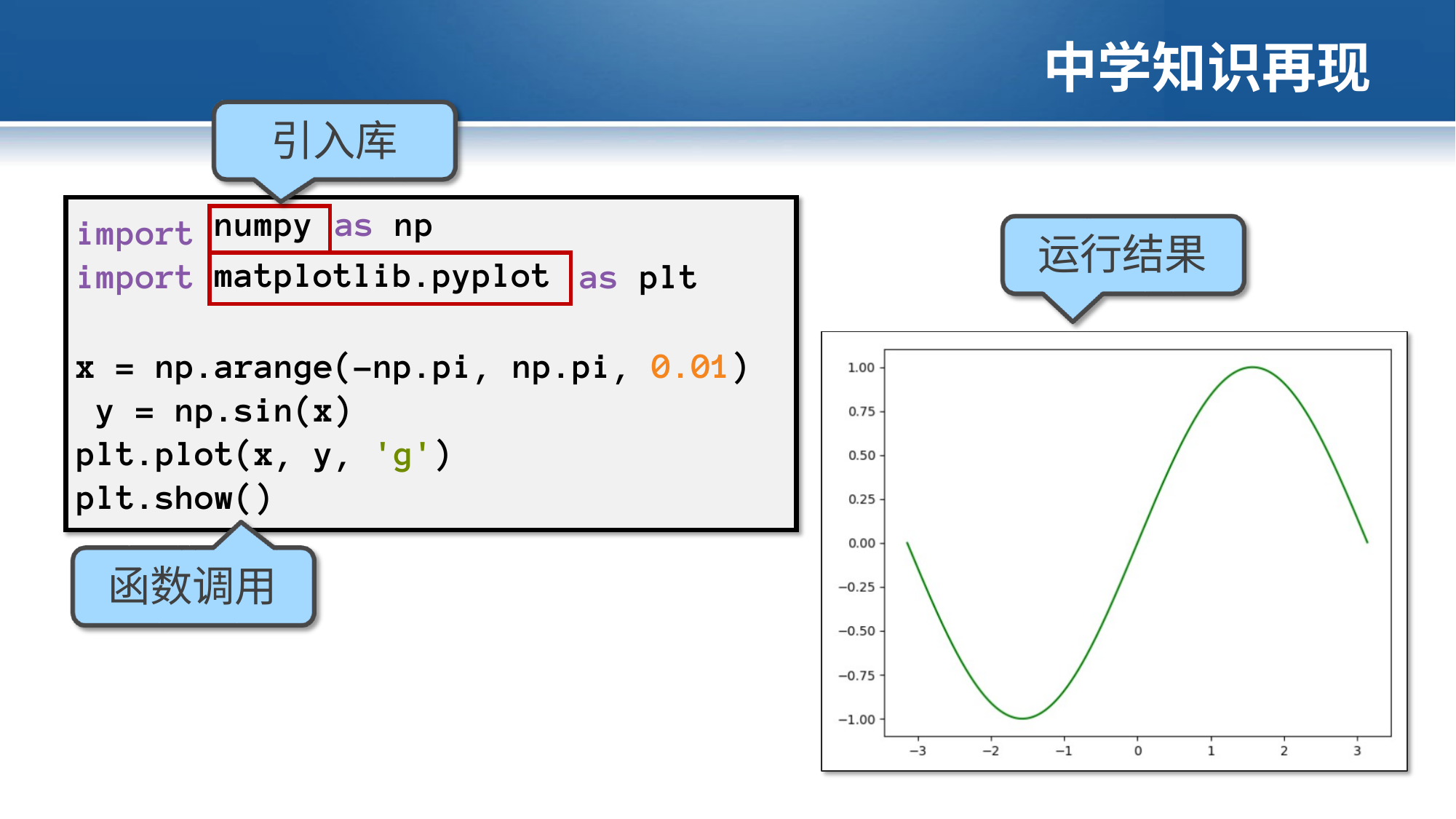

# 中学知识再现

引入库

| numpy | as np |
| --- | --- |
| matplotlib.pyplot |  |
import
import	as plt

x = np.arange(-np.pi, np.pi, 0.01)  y = np.sin(x)
plt.plot(x, y, 'g')
plt.show()

运行结果

函数调用